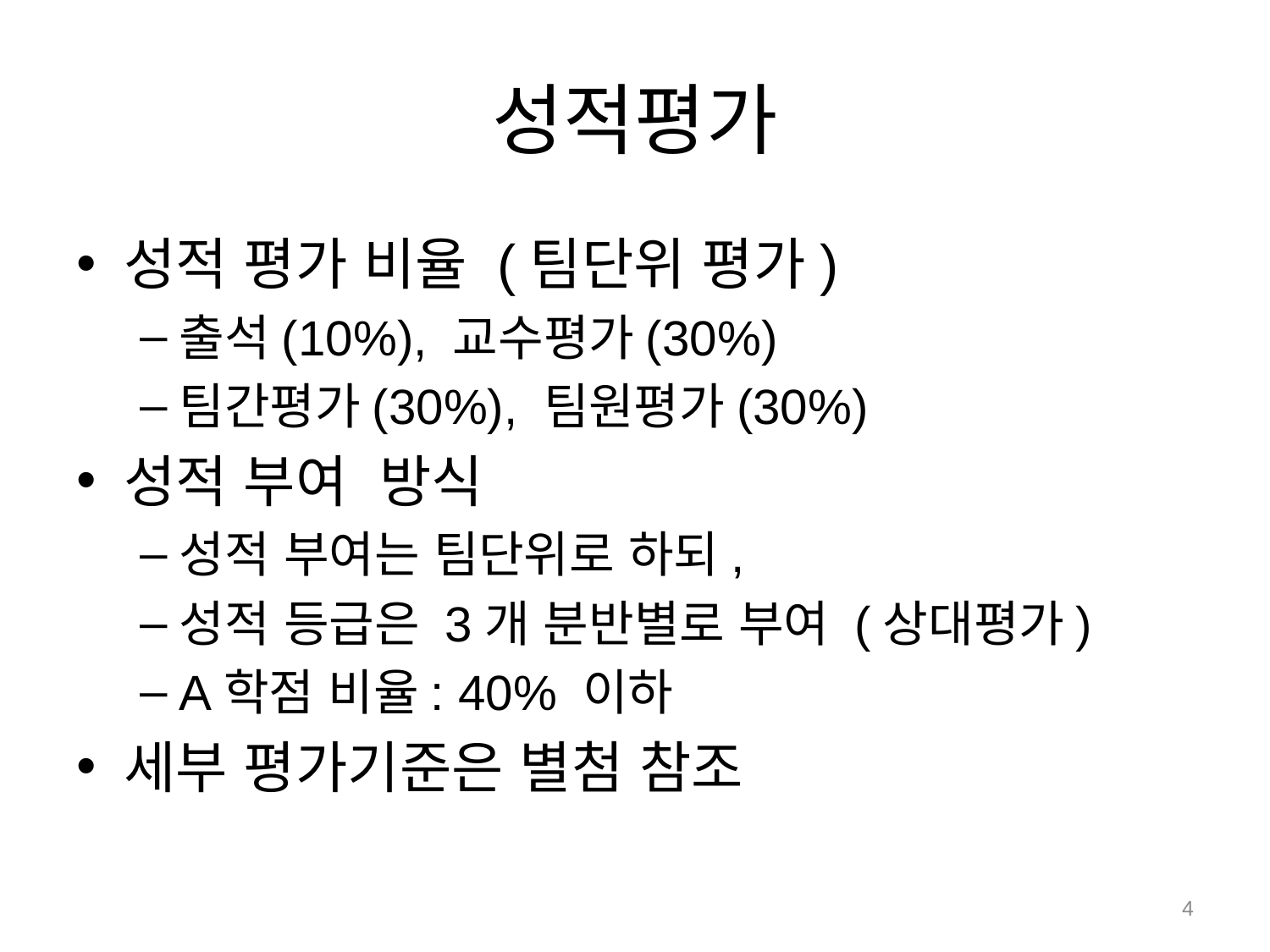

# 성적평가
성적 평가 비율 (팀단위 평가)
출석(10%), 교수평가(30%)
팀간평가(30%), 팀원평가(30%)
성적 부여  방식
성적 부여는 팀단위로 하되,
성적 등급은 3개 분반별로 부여 (상대평가)
A학점 비율: 40% 이하
세부 평가기준은 별첨 참조

4